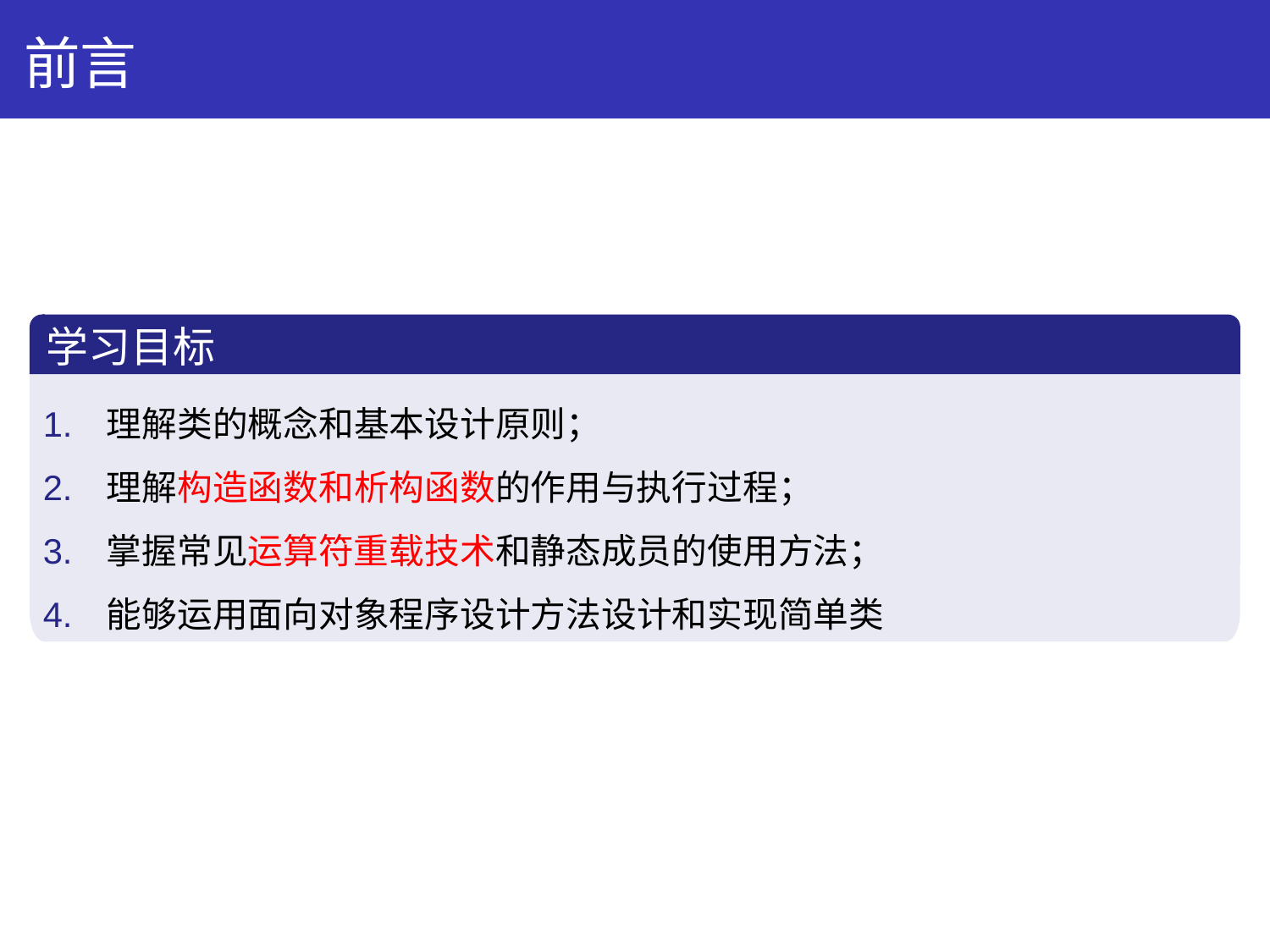

前言
学习目标
理解类的概念和基本设计原则；
理解构造函数和析构函数的作用与执行过程；
掌握常见运算符重载技术和静态成员的使用方法；
能够运用面向对象程序设计方法设计和实现简单类
3